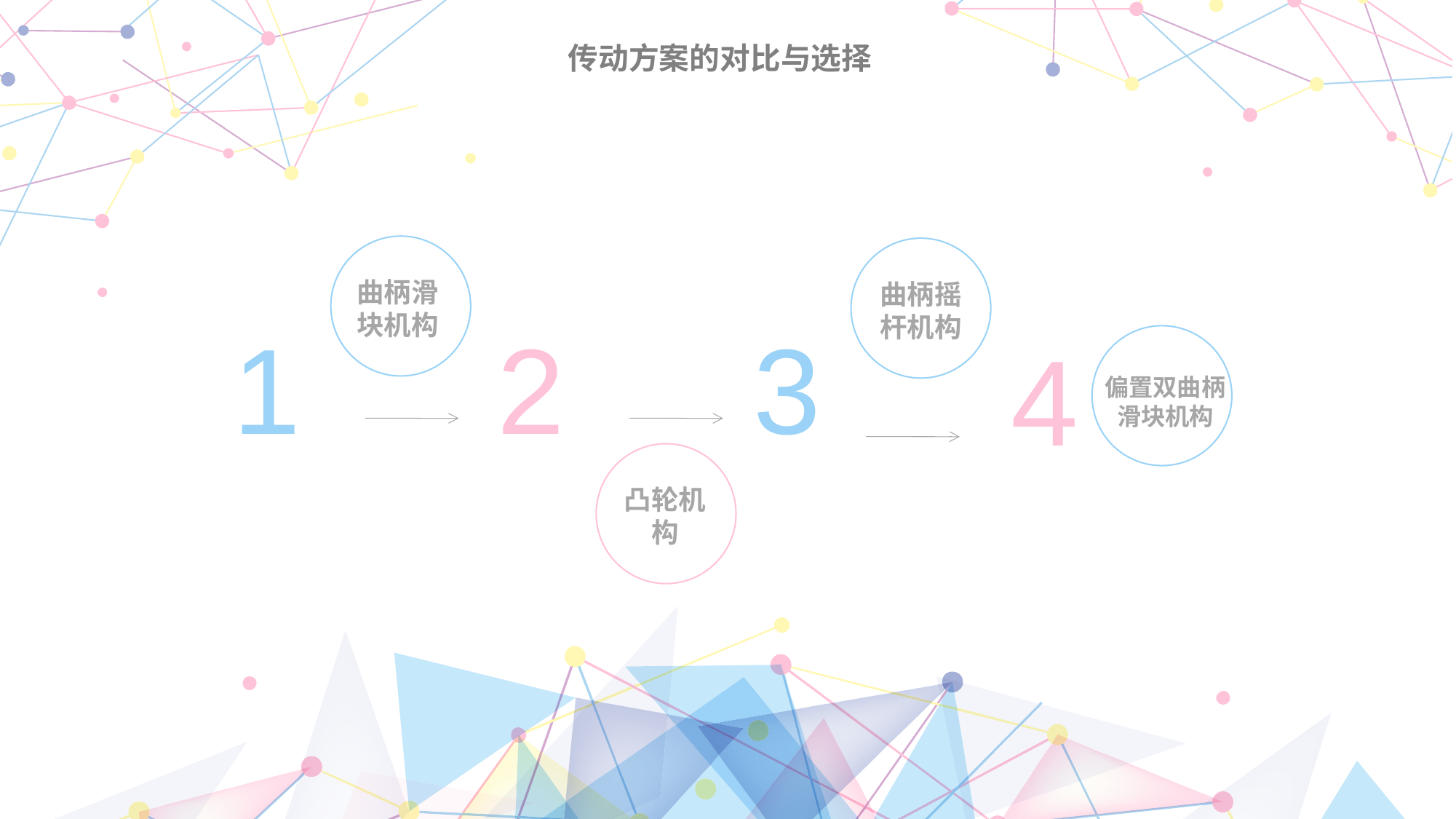

传动方案的对比与选择

曲柄滑块机构

曲柄摇杆机构
1
2
3
4

偏置双曲柄
滑块机构

凸轮机构